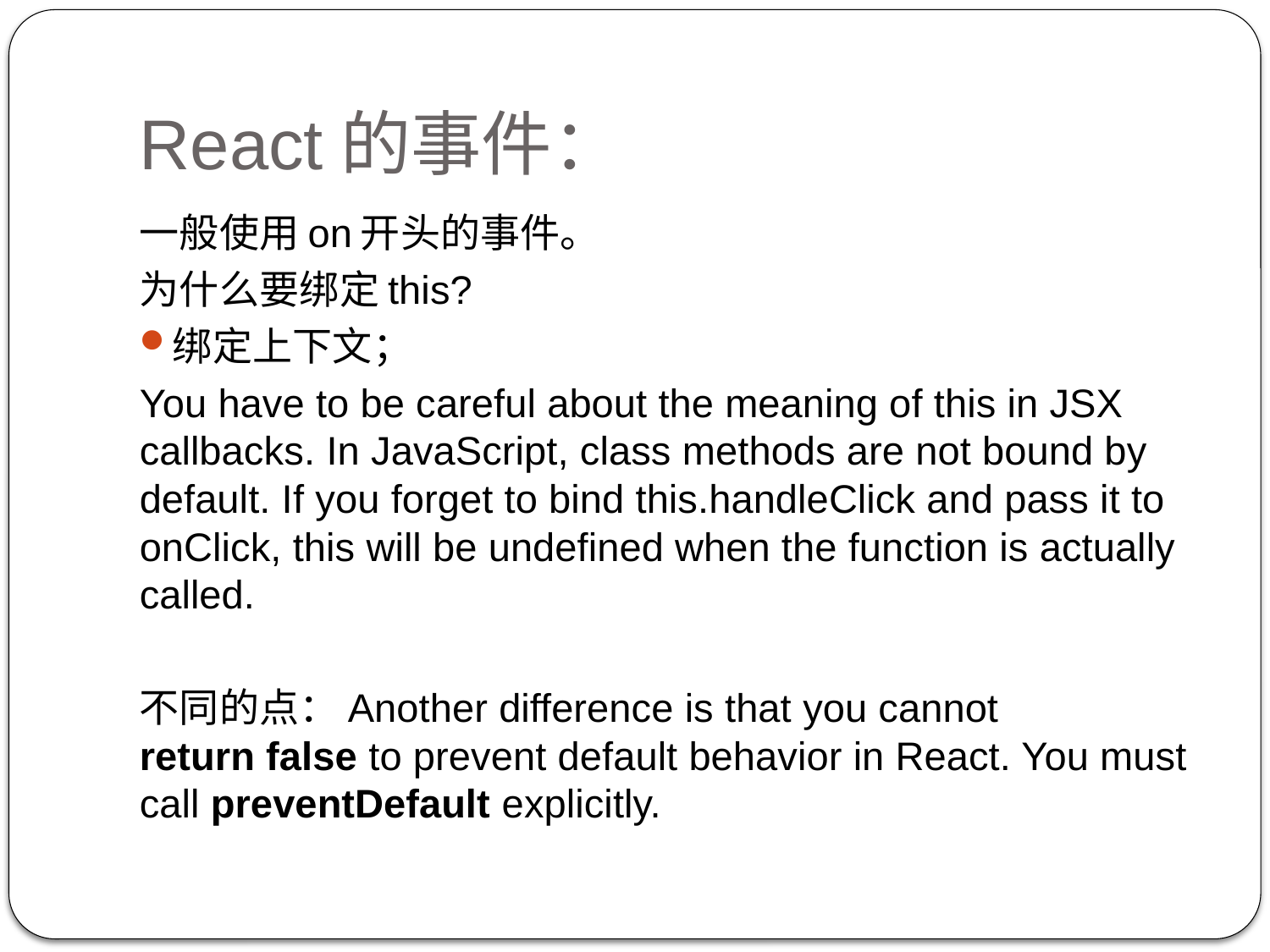

# React的事件：
一般使用on开头的事件。
为什么要绑定this?
绑定上下文；
You have to be careful about the meaning of this in JSX callbacks. In JavaScript, class methods are not bound by default. If you forget to bind this.handleClick and pass it to onClick, this will be undefined when the function is actually called.

不同的点：Another difference is that you cannot return false to prevent default behavior in React. You must call preventDefault explicitly.